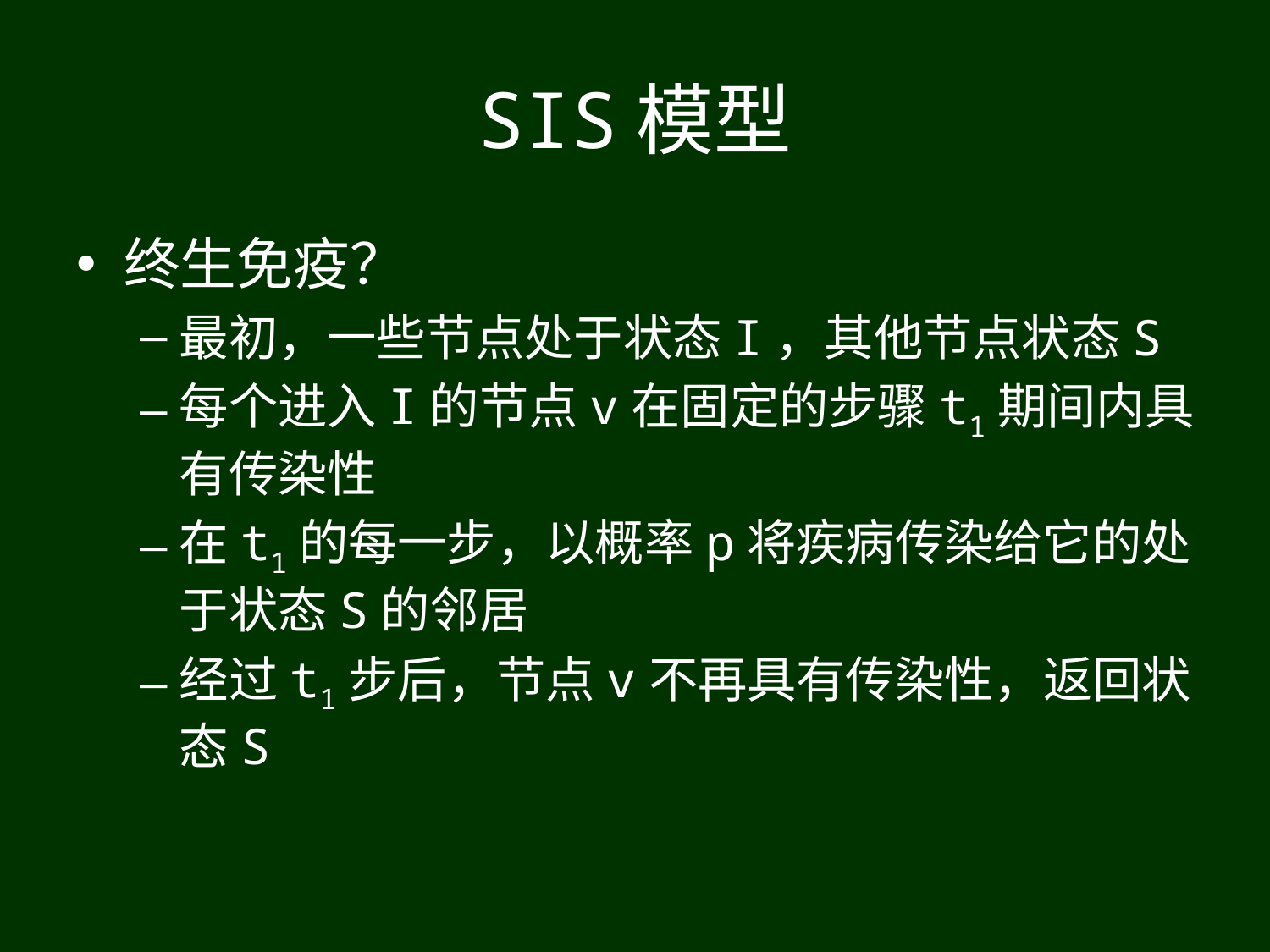

# SIS模型
终生免疫？
最初，一些节点处于状态I，其他节点状态S
每个进入I的节点v在固定的步骤t1期间内具有传染性
在t1的每一步，以概率p将疾病传染给它的处于状态S的邻居
经过t1步后，节点v不再具有传染性，返回状态S